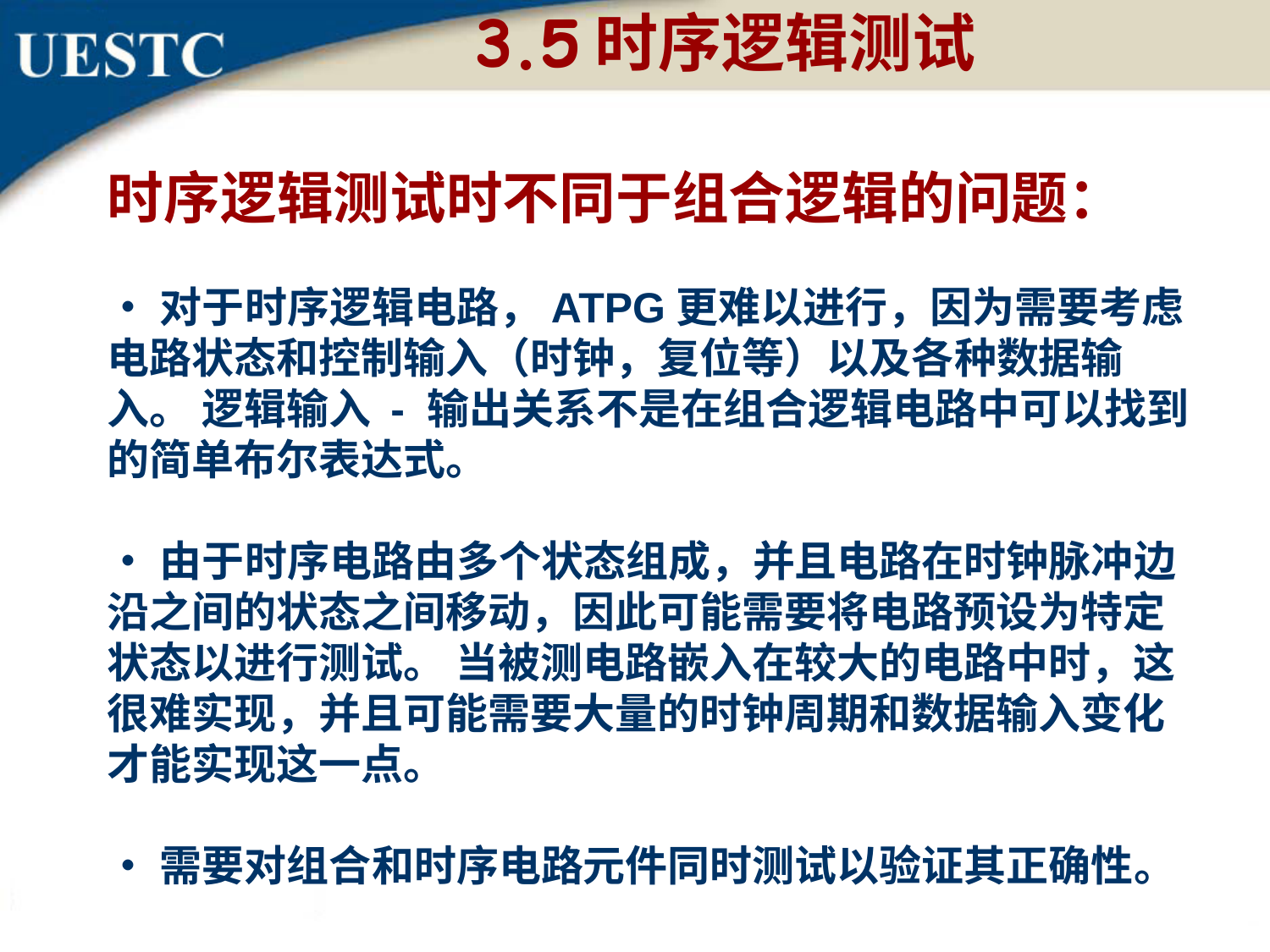

3.5时序逻辑测试
时序逻辑测试时不同于组合逻辑的问题：

•对于时序逻辑电路，ATPG更难以进行，因为需要考虑电路状态和控制输入（时钟，复位等）以及各种数据输入。 逻辑输入 - 输出关系不是在组合逻辑电路中可以找到的简单布尔表达式。

•由于时序电路由多个状态组成，并且电路在时钟脉冲边沿之间的状态之间移动，因此可能需要将电路预设为特定状态以进行测试。 当被测电路嵌入在较大的电路中时，这很难实现，并且可能需要大量的时钟周期和数据输入变化才能实现这一点。

•需要对组合和时序电路元件同时测试以验证其正确性。